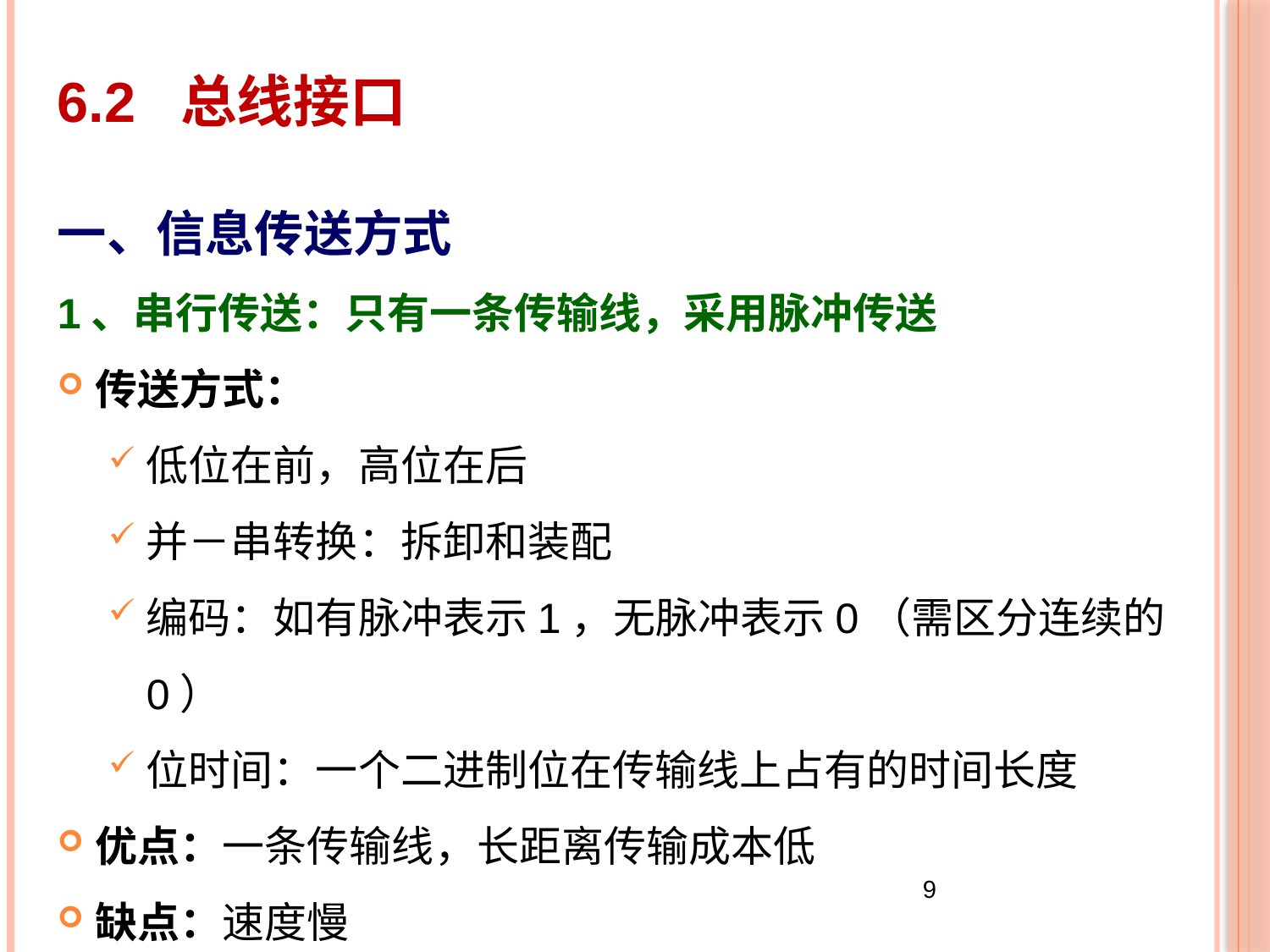

# 6.2  总线接口
一、信息传送方式
1、串行传送：只有一条传输线，采用脉冲传送
传送方式：
低位在前，高位在后
并－串转换：拆卸和装配
编码：如有脉冲表示1，无脉冲表示0（需区分连续的0）
位时间：一个二进制位在传输线上占有的时间长度
优点：一条传输线，长距离传输成本低
缺点：速度慢
9